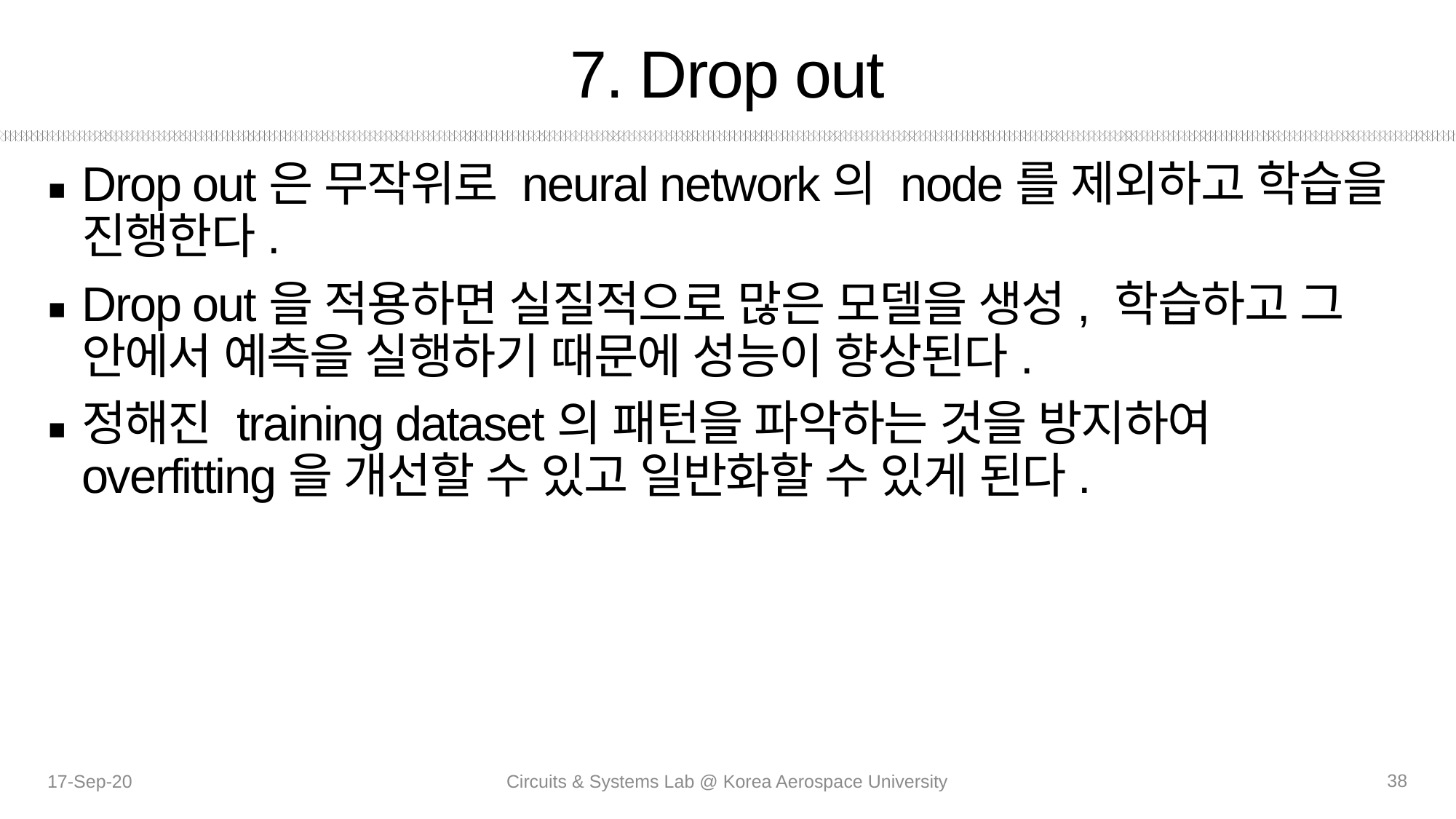

# 7. Drop out
Drop out은 무작위로 neural network의 node를 제외하고 학습을 진행한다.
Drop out을 적용하면 실질적으로 많은 모델을 생성, 학습하고 그 안에서 예측을 실행하기 때문에 성능이 향상된다.
정해진 training dataset의 패턴을 파악하는 것을 방지하여 overfitting을 개선할 수 있고 일반화할 수 있게 된다.
38
17-Sep-20
Circuits & Systems Lab @ Korea Aerospace University